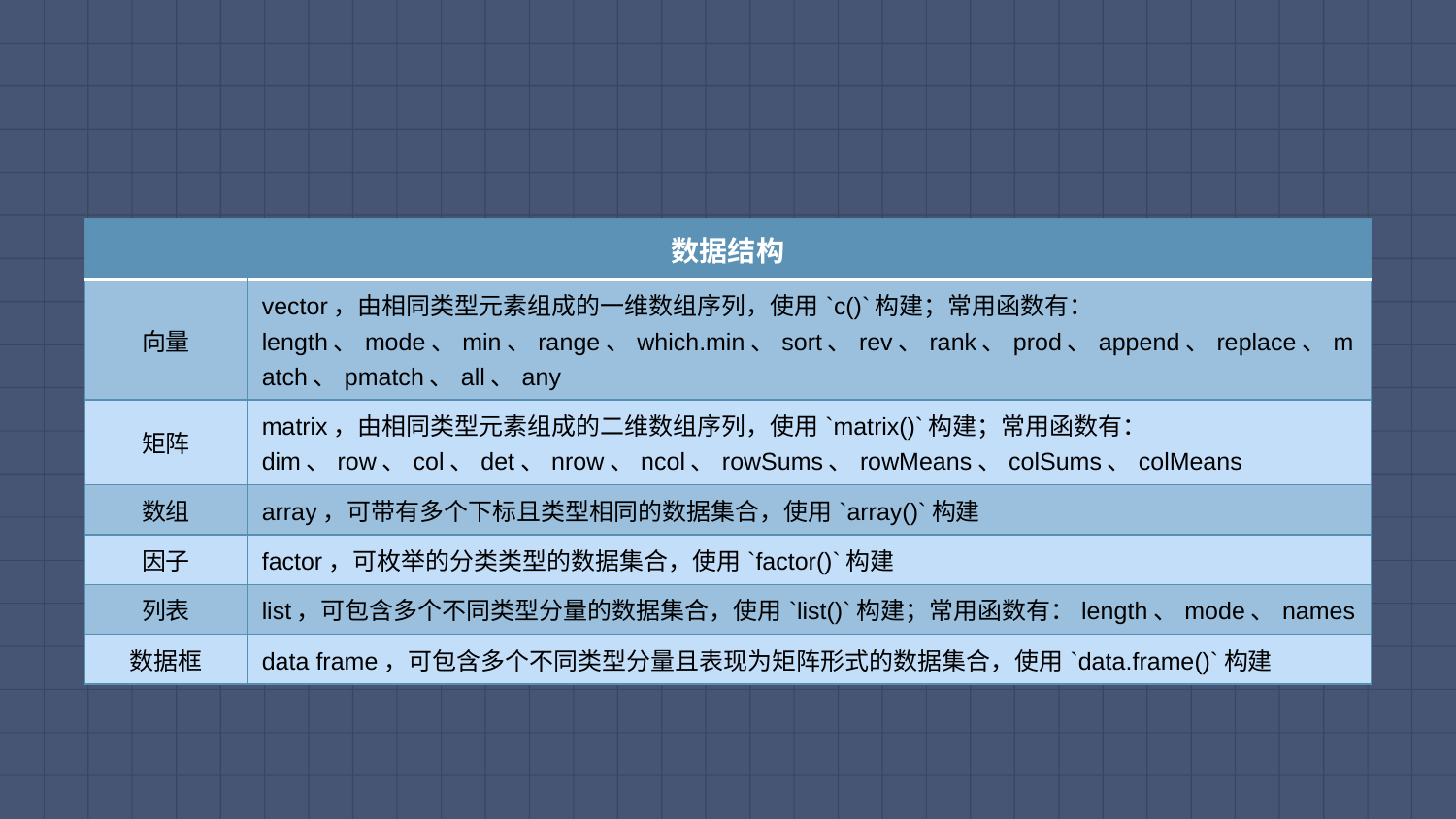

| 数据结构 |  |
| --- | --- |
| 向量 | vector，由相同类型元素组成的一维数组序列，使用`c()`构建；常用函数有：length、mode、min、range、which.min、sort、rev、rank、prod、append、replace、match、pmatch、all、any |
| 矩阵 | matrix，由相同类型元素组成的二维数组序列，使用`matrix()`构建；常用函数有：dim、row、col、det、nrow、ncol、rowSums、rowMeans、colSums、colMeans |
| 数组 | array，可带有多个下标且类型相同的数据集合，使用`array()`构建 |
| 因子 | factor，可枚举的分类类型的数据集合，使用`factor()`构建 |
| 列表 | list，可包含多个不同类型分量的数据集合，使用`list()`构建；常用函数有：length、mode、names |
| 数据框 | data frame，可包含多个不同类型分量且表现为矩阵形式的数据集合，使用`data.frame()`构建 |